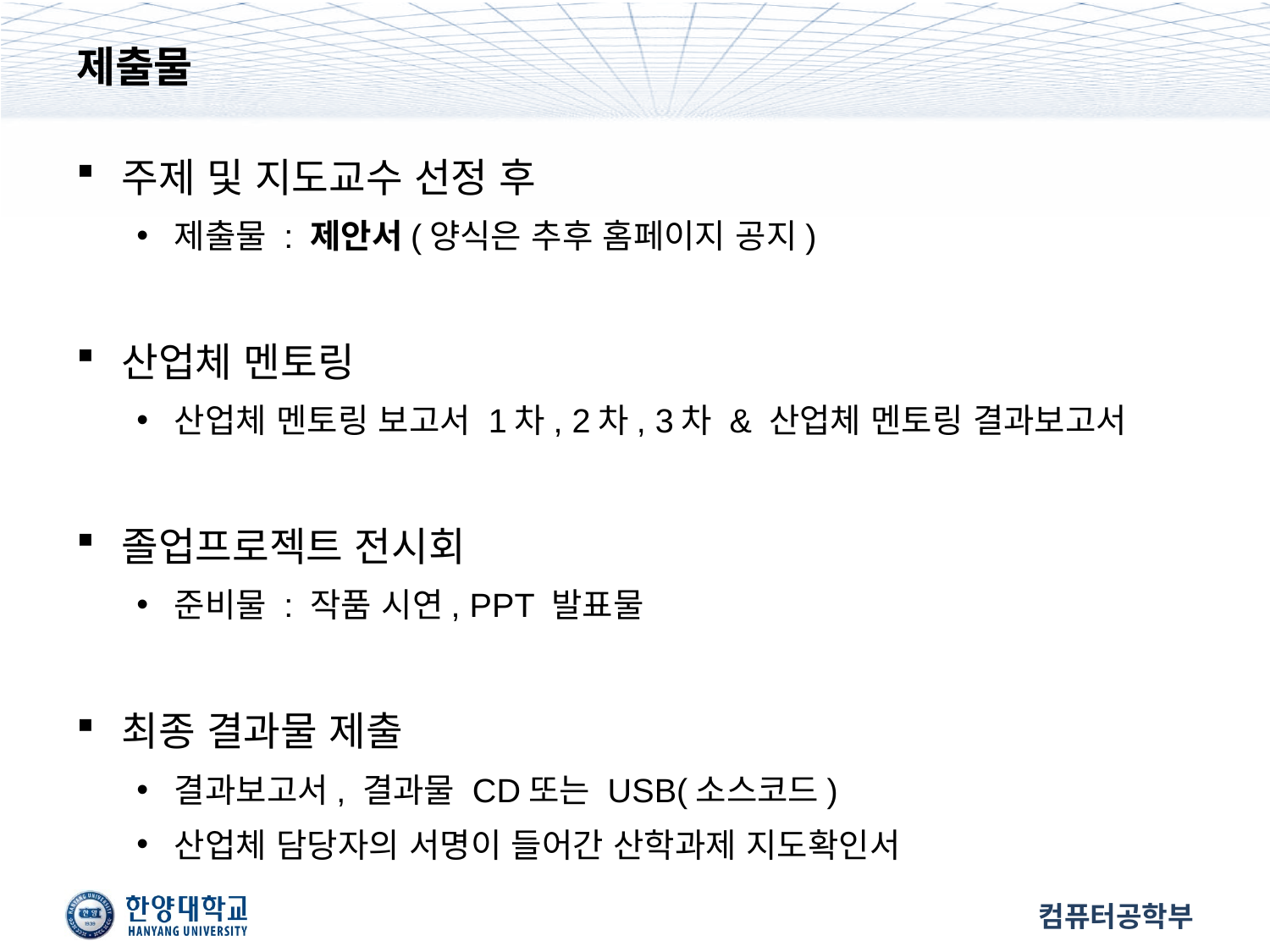

# 제출물
주제 및 지도교수 선정 후
제출물 : 제안서(양식은 추후 홈페이지 공지)

산업체 멘토링
산업체 멘토링 보고서 1차, 2차, 3차 & 산업체 멘토링 결과보고서

졸업프로젝트 전시회
준비물 : 작품 시연, PPT 발표물

최종 결과물 제출
결과보고서, 결과물 CD또는 USB(소스코드)
산업체 담당자의 서명이 들어간 산학과제 지도확인서